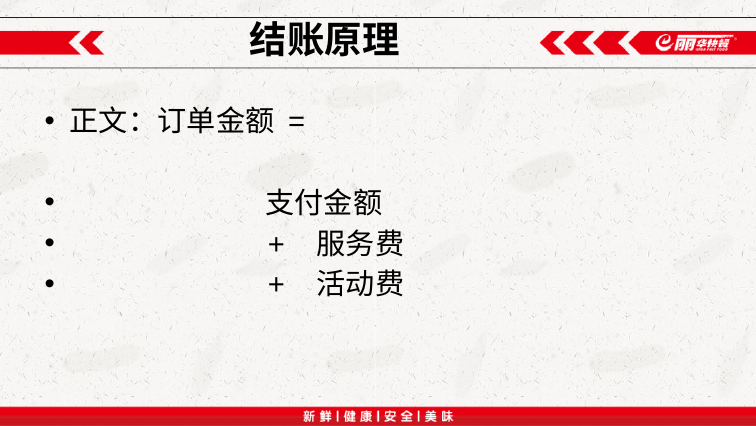

# 结账原理
正文：订单金额 =

                             支付金额
                        +   服务费
                        +   活动费